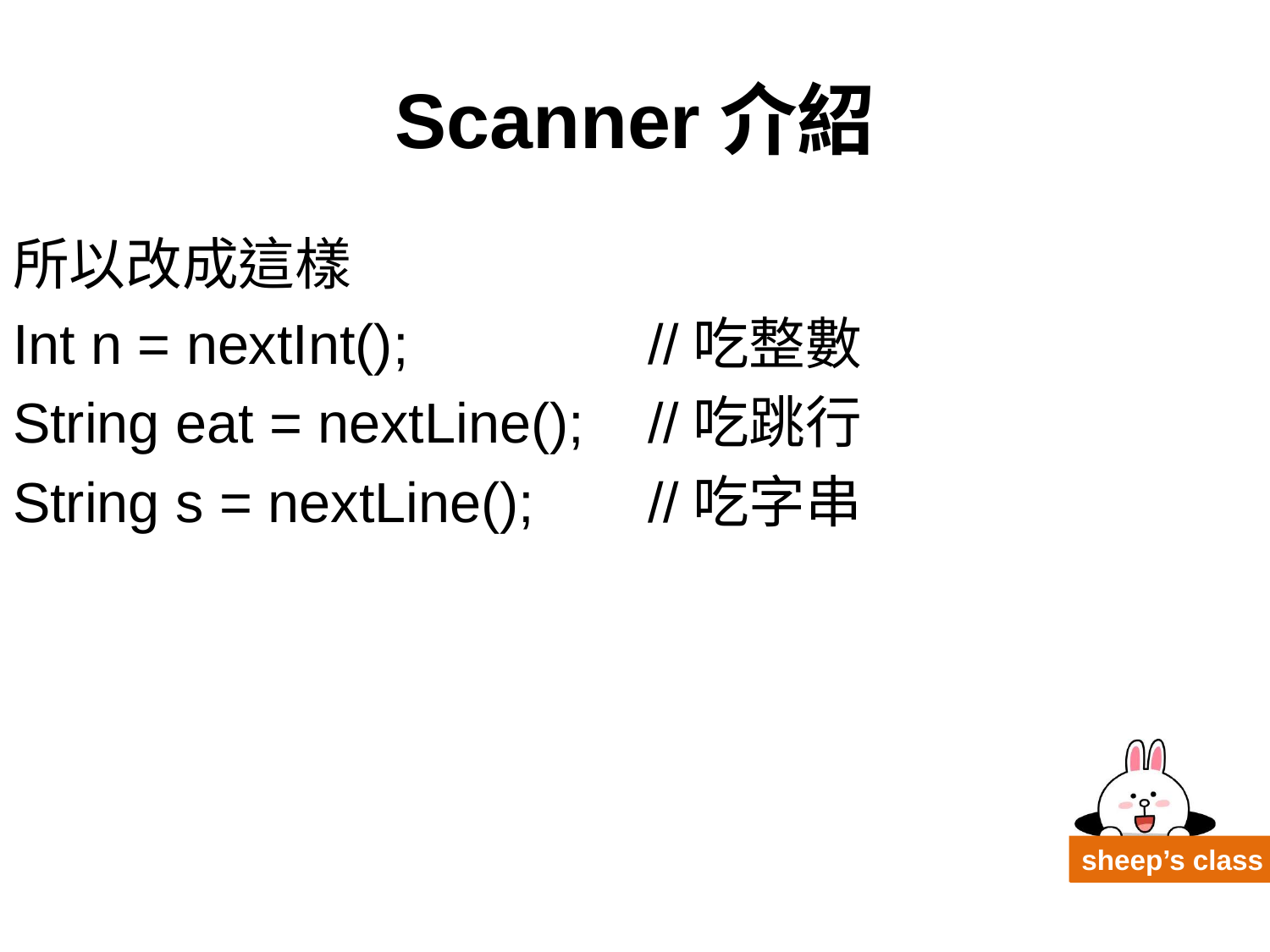

# Scanner介紹
所以改成這樣
Int n = nextInt();		//吃整數
String eat = nextLine();	//吃跳行
String s = nextLine();	//吃字串